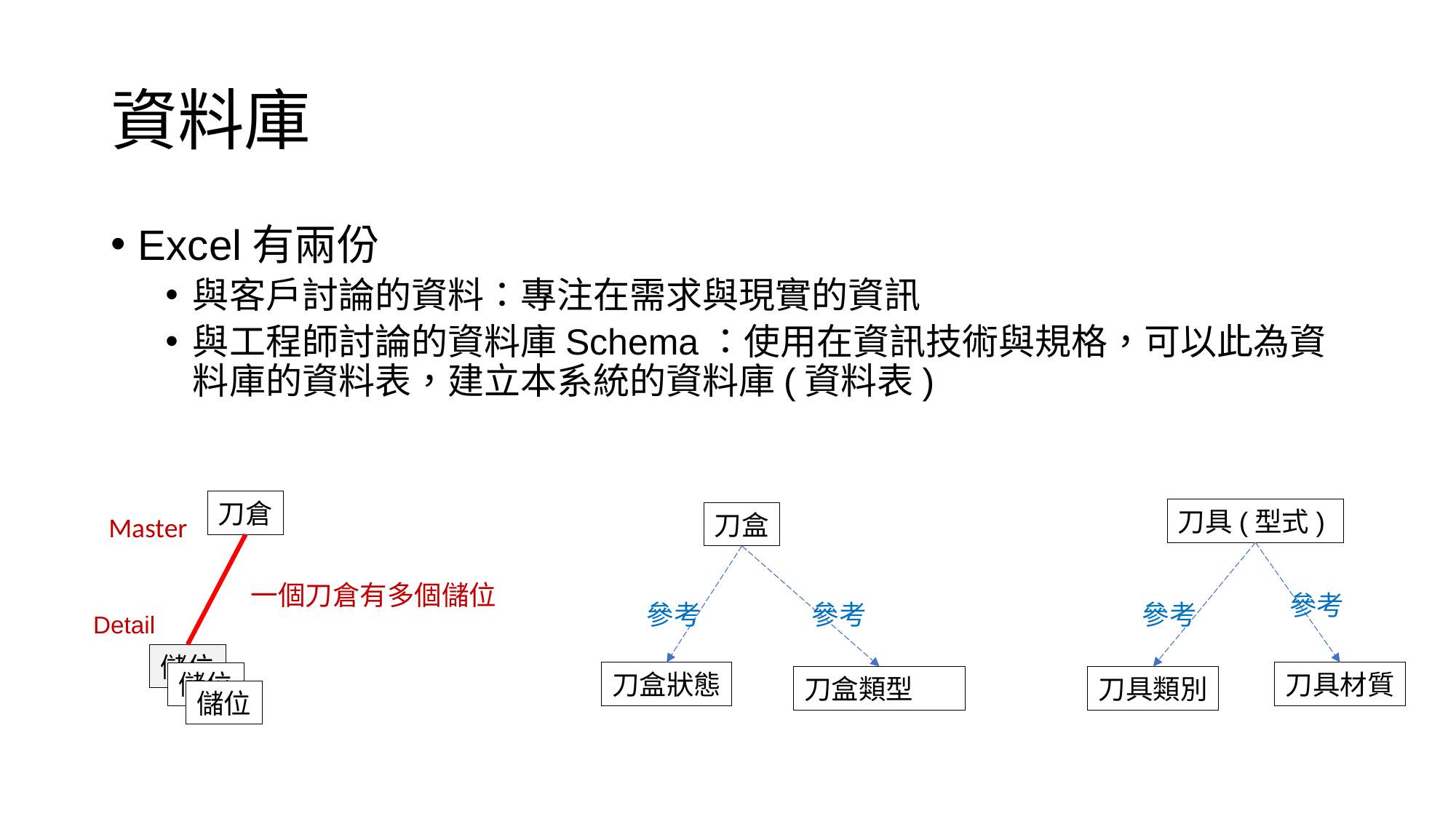

# 資料庫
Excel有兩份
與客戶討論的資料：專注在需求與現實的資訊
與工程師討論的資料庫Schema：使用在資訊技術與規格，可以此為資料庫的資料表，建立本系統的資料庫(資料表)
刀倉
刀具(型式)
刀盒
Master
一個刀倉有多個儲位
參考
參考
參考
參考
Detail
儲位
刀盒狀態
刀具材質
儲位
刀盒類型
刀具類別
儲位